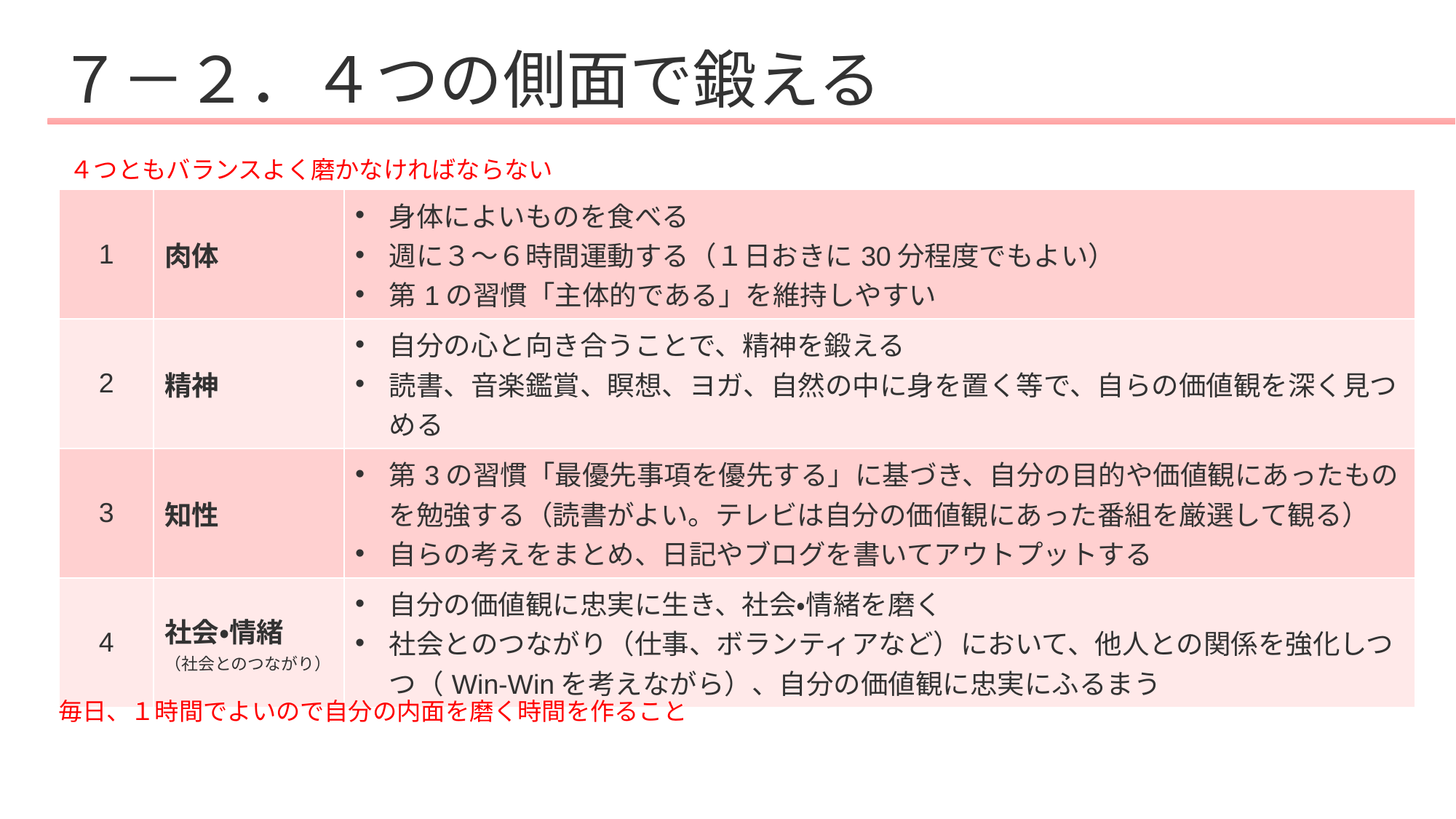

# ７－２．４つの側面で鍛える
４つともバランスよく磨かなければならない
| 1 | 肉体 | 身体によいものを食べる 週に３～６時間運動する（１日おきに30分程度でもよい） 第1の習慣「主体的である」を維持しやすい |
| --- | --- | --- |
| 2 | 精神 | 自分の心と向き合うことで、精神を鍛える 読書、音楽鑑賞、瞑想、ヨガ、自然の中に身を置く等で、自らの価値観を深く見つめる |
| 3 | 知性 | 第3の習慣「最優先事項を優先する」に基づき、自分の目的や価値観にあったものを勉強する（読書がよい。テレビは自分の価値観にあった番組を厳選して観る） 自らの考えをまとめ、日記やブログを書いてアウトプットする |
| 4 | 社会・情緒 （社会とのつながり） | 自分の価値観に忠実に生き、社会・情緒を磨く 社会とのつながり（仕事、ボランティアなど）において、他人との関係を強化しつつ（Win-Winを考えながら）、自分の価値観に忠実にふるまう |
毎日、１時間でよいので自分の内面を磨く時間を作ること
58